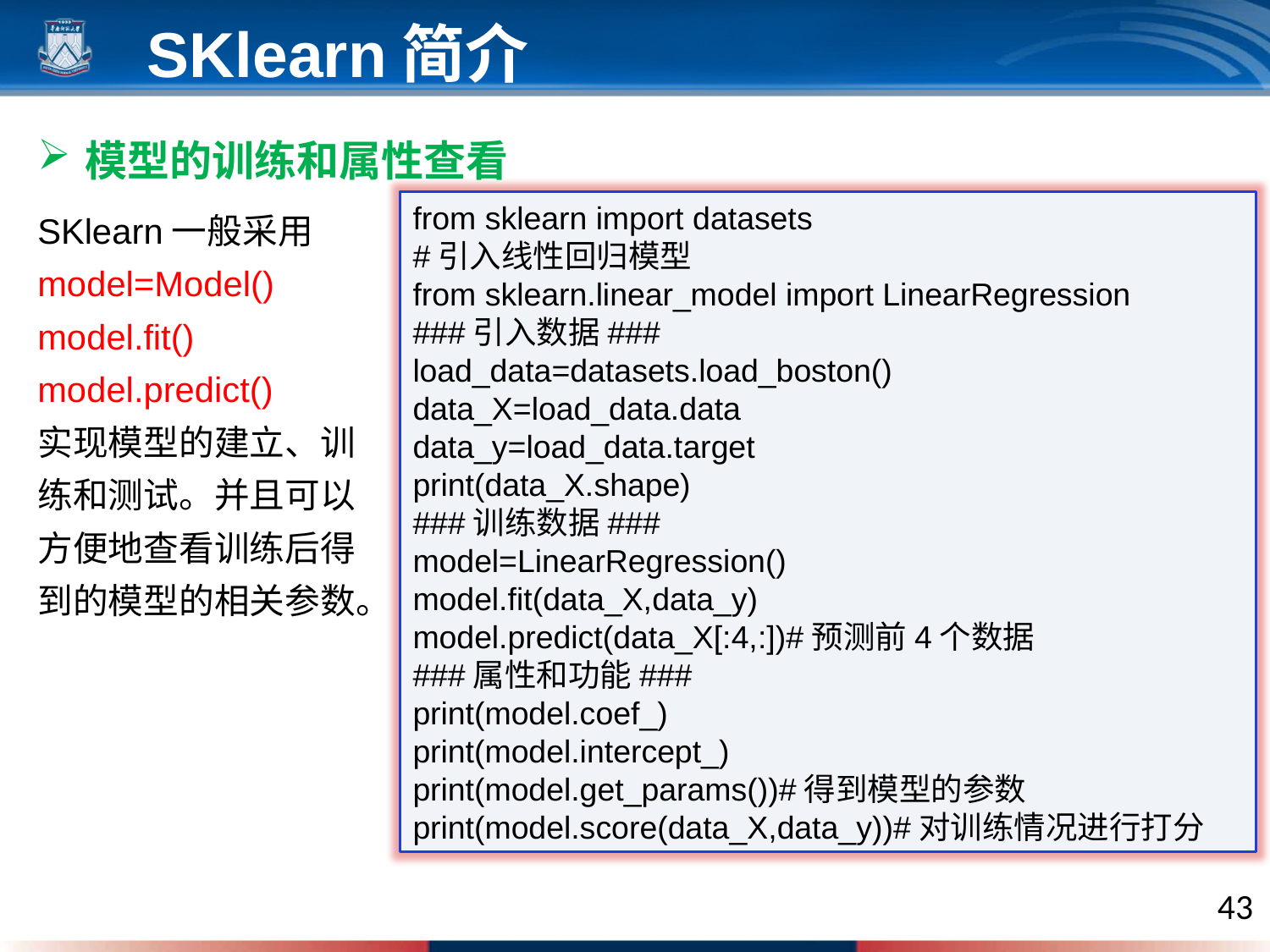

SKlearn简介
模型的训练和属性查看
from sklearn import datasets
#引入线性回归模型
from sklearn.linear_model import LinearRegression
###引入数据###
load_data=datasets.load_boston()
data_X=load_data.data
data_y=load_data.target
print(data_X.shape)
###训练数据###
model=LinearRegression()
model.fit(data_X,data_y)
model.predict(data_X[:4,:])#预测前4个数据
###属性和功能###
print(model.coef_)
print(model.intercept_)
print(model.get_params())#得到模型的参数
print(model.score(data_X,data_y))#对训练情况进行打分
SKlearn一般采用model=Model()
model.fit()
model.predict()
实现模型的建立、训练和测试。并且可以方便地查看训练后得到的模型的相关参数。